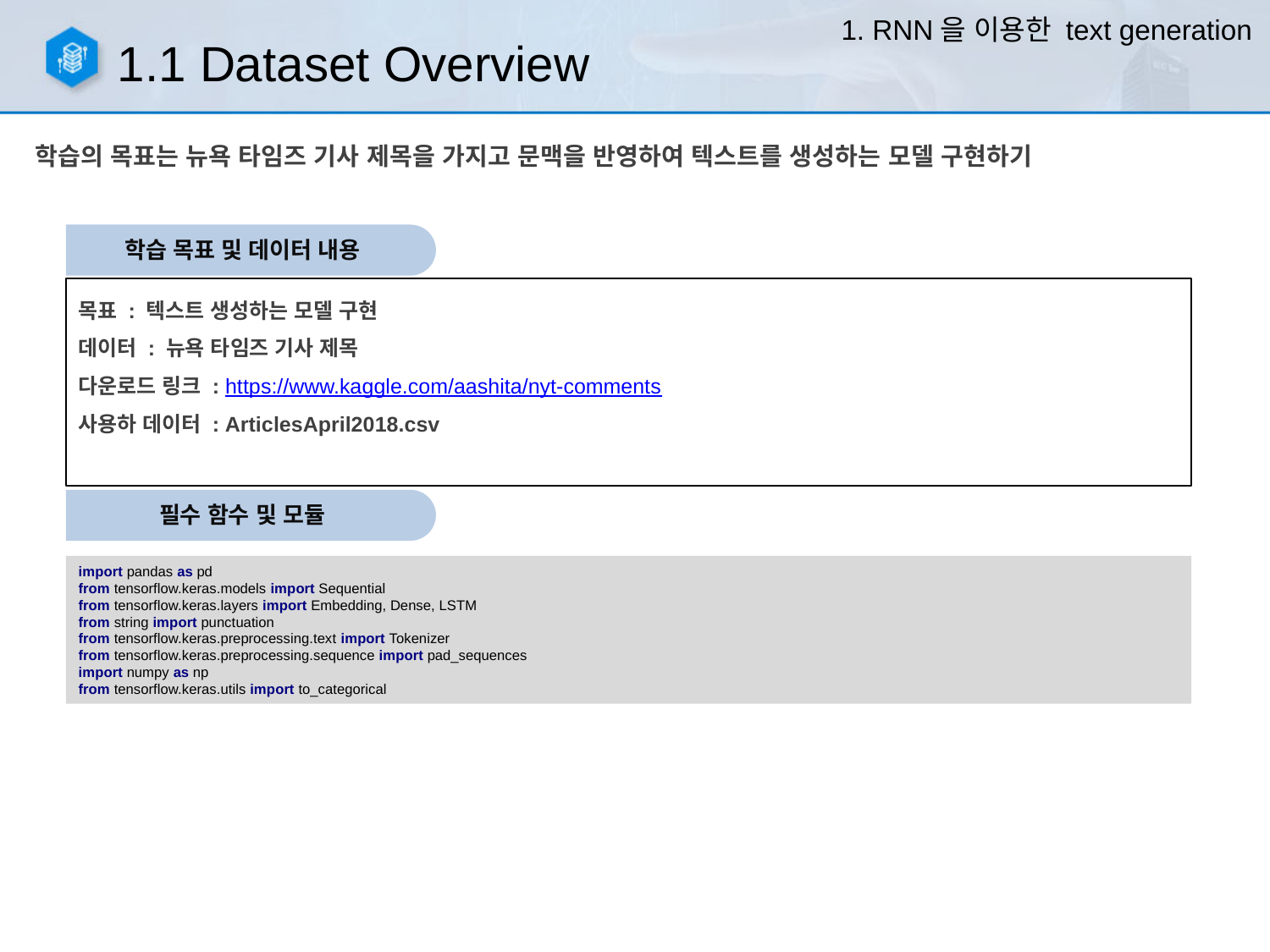

1. RNN을 이용한 text generation
1.1 Dataset Overview
학습의 목표는 뉴욕 타임즈 기사 제목을 가지고 문맥을 반영하여 텍스트를 생성하는 모델 구현하기

학습 목표 및 데이터 내용
목표 : 텍스트 생성하는 모델 구현
데이터 : 뉴욕 타임즈 기사 제목
다운로드 링크 : https://www.kaggle.com/aashita/nyt-comments
사용하 데이터 : ArticlesApril2018.csv

필수 함수 및 모듈
import pandas as pd
from tensorflow.keras.models import Sequential
from tensorflow.keras.layers import Embedding, Dense, LSTM
from string import punctuation
from tensorflow.keras.preprocessing.text import Tokenizer
from tensorflow.keras.preprocessing.sequence import pad_sequences
import numpy as np
from tensorflow.keras.utils import to_categorical